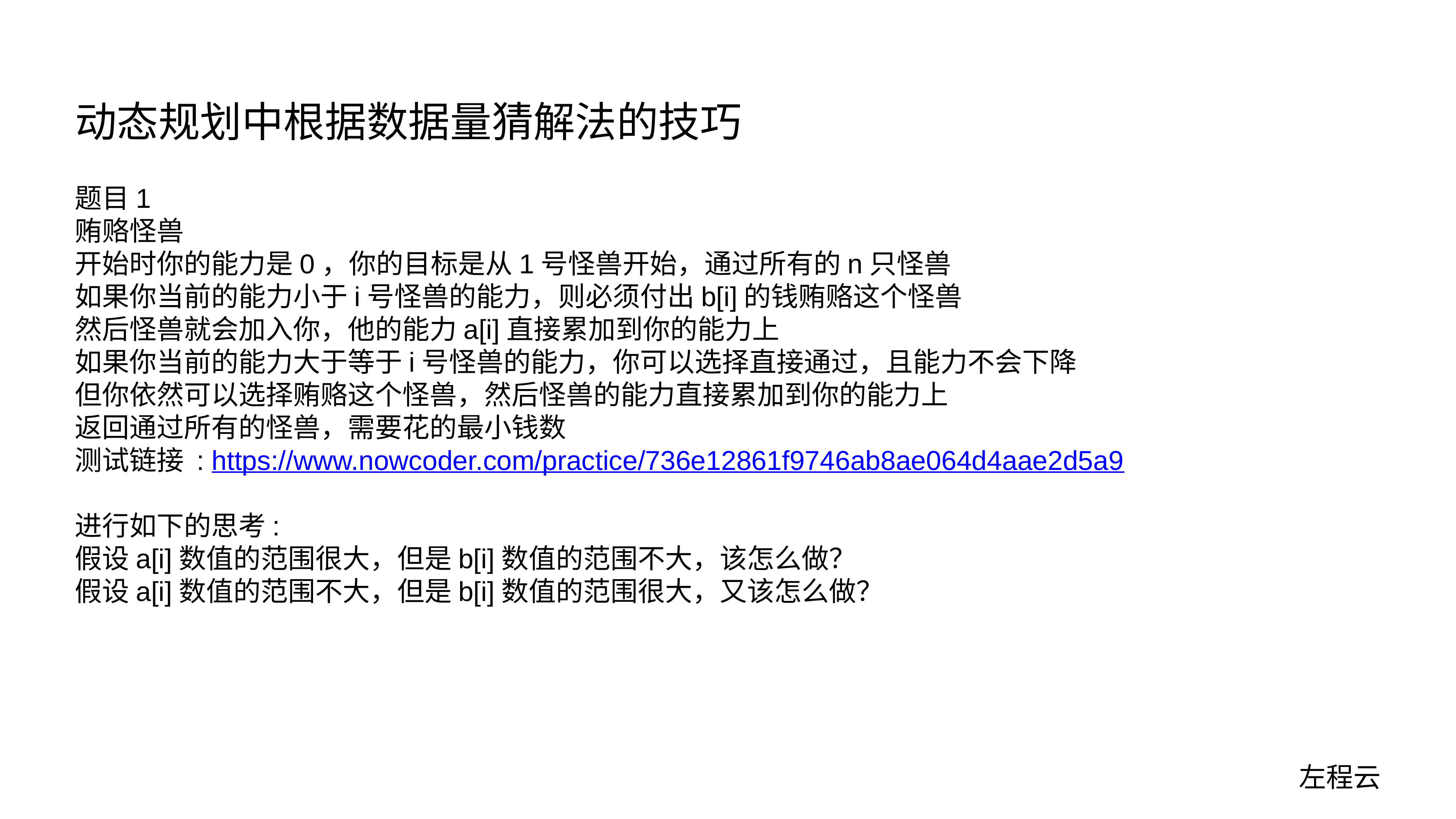

# 动态规划中根据数据量猜解法的技巧
题目1
贿赂怪兽
开始时你的能力是0，你的目标是从1号怪兽开始，通过所有的n只怪兽
如果你当前的能力小于i号怪兽的能力，则必须付出b[i]的钱贿赂这个怪兽
然后怪兽就会加入你，他的能力a[i]直接累加到你的能力上
如果你当前的能力大于等于i号怪兽的能力，你可以选择直接通过，且能力不会下降
但你依然可以选择贿赂这个怪兽，然后怪兽的能力直接累加到你的能力上
返回通过所有的怪兽，需要花的最小钱数
测试链接 : https://www.nowcoder.com/practice/736e12861f9746ab8ae064d4aae2d5a9

进行如下的思考:
假设a[i]数值的范围很大，但是b[i]数值的范围不大，该怎么做？
假设a[i]数值的范围不大，但是b[i]数值的范围很大，又该怎么做？
左程云